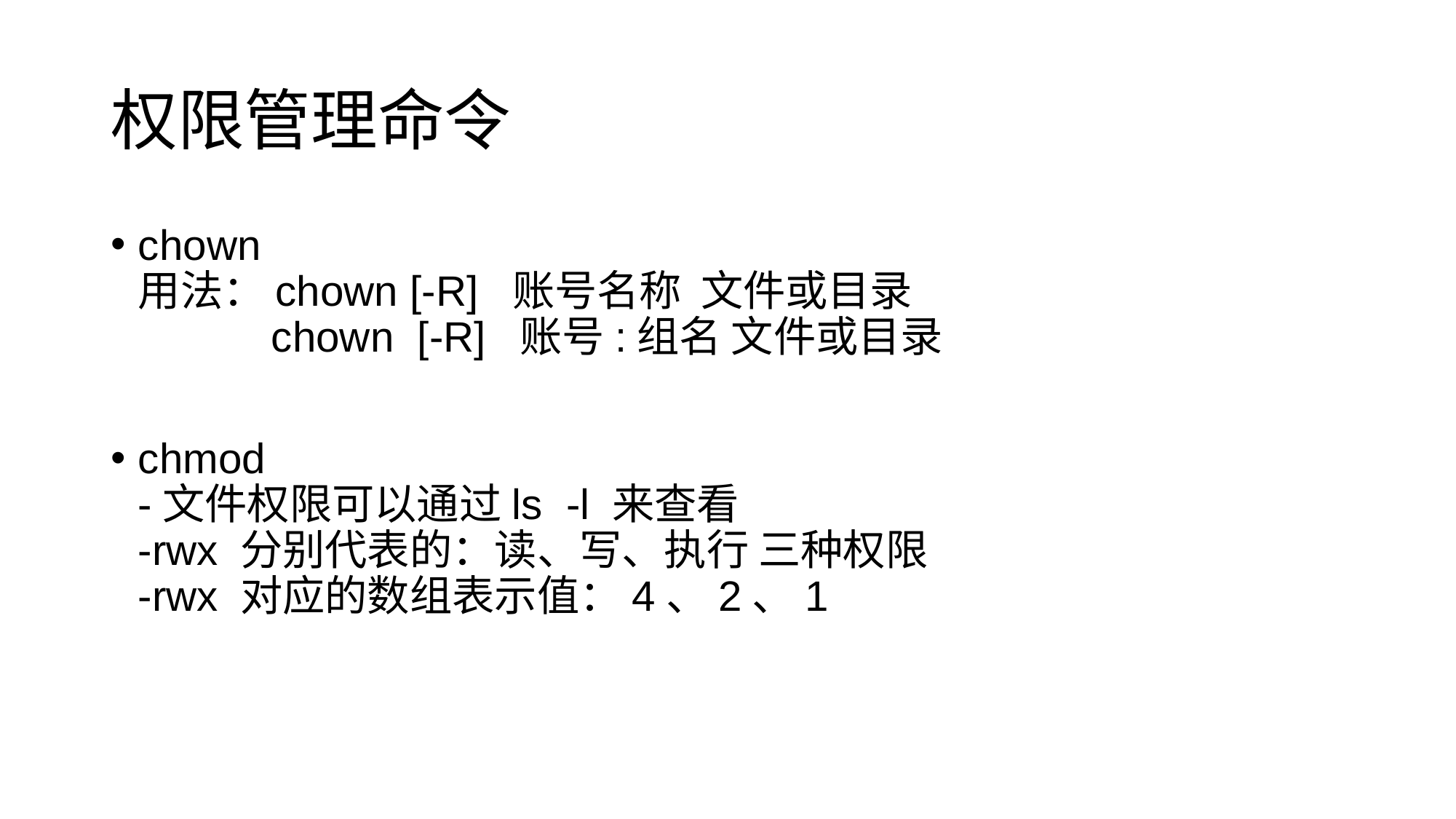

# 权限管理命令
chown
用法：chown [-R]  账号名称  文件或目录
             chown  [-R]  账号:组名 文件或目录

chmod
-文件权限可以通过ls  -l 来查看
-rwx 分别代表的：读、写、执行 三种权限
-rwx 对应的数组表示值：4、2、1